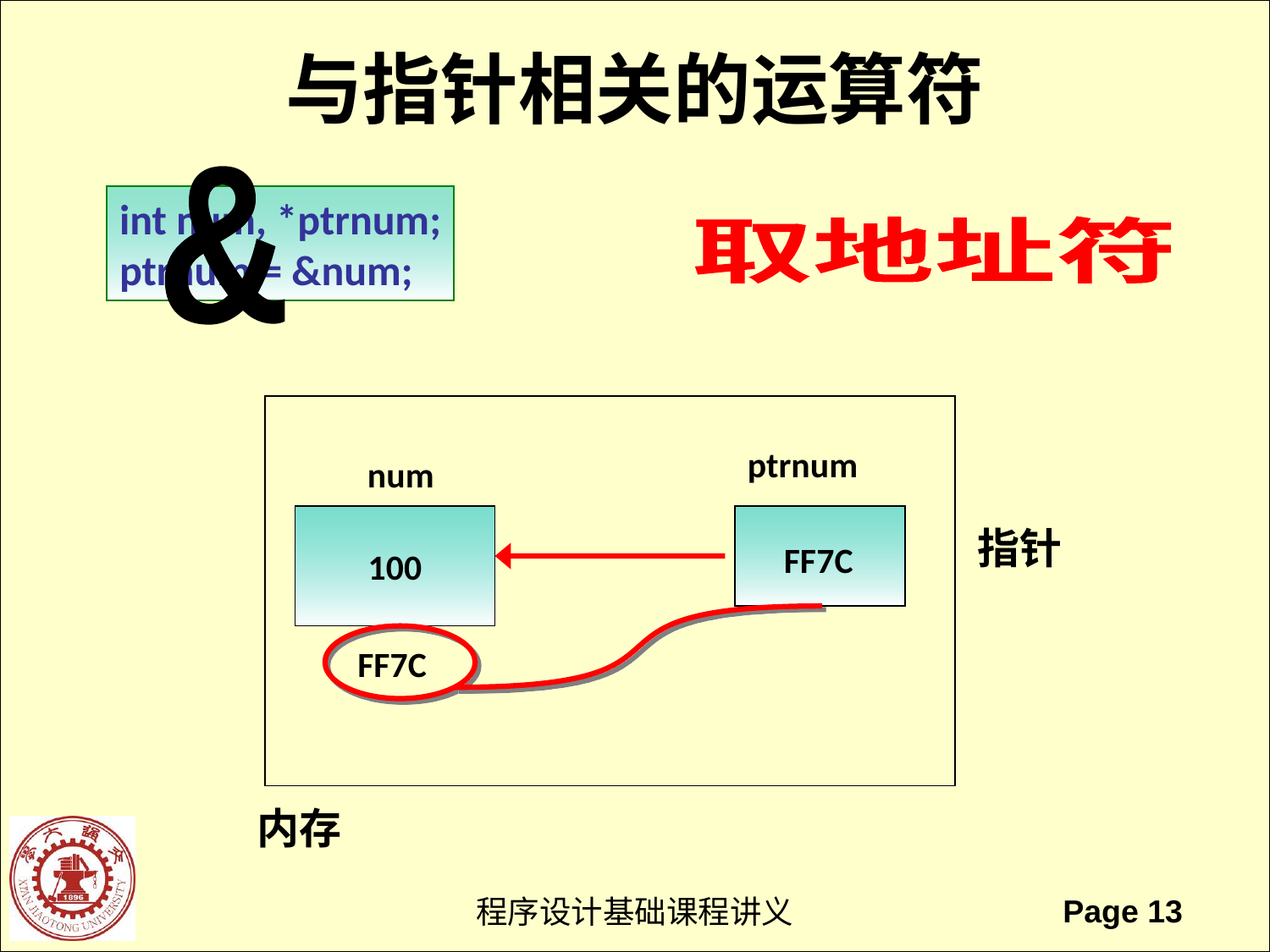

# 与指针相关的运算符
&
int num, *ptrnum;
ptrnum = &num;
取地址符

ptrnum
num
100

FF7C
内存
指针
FF7C

13